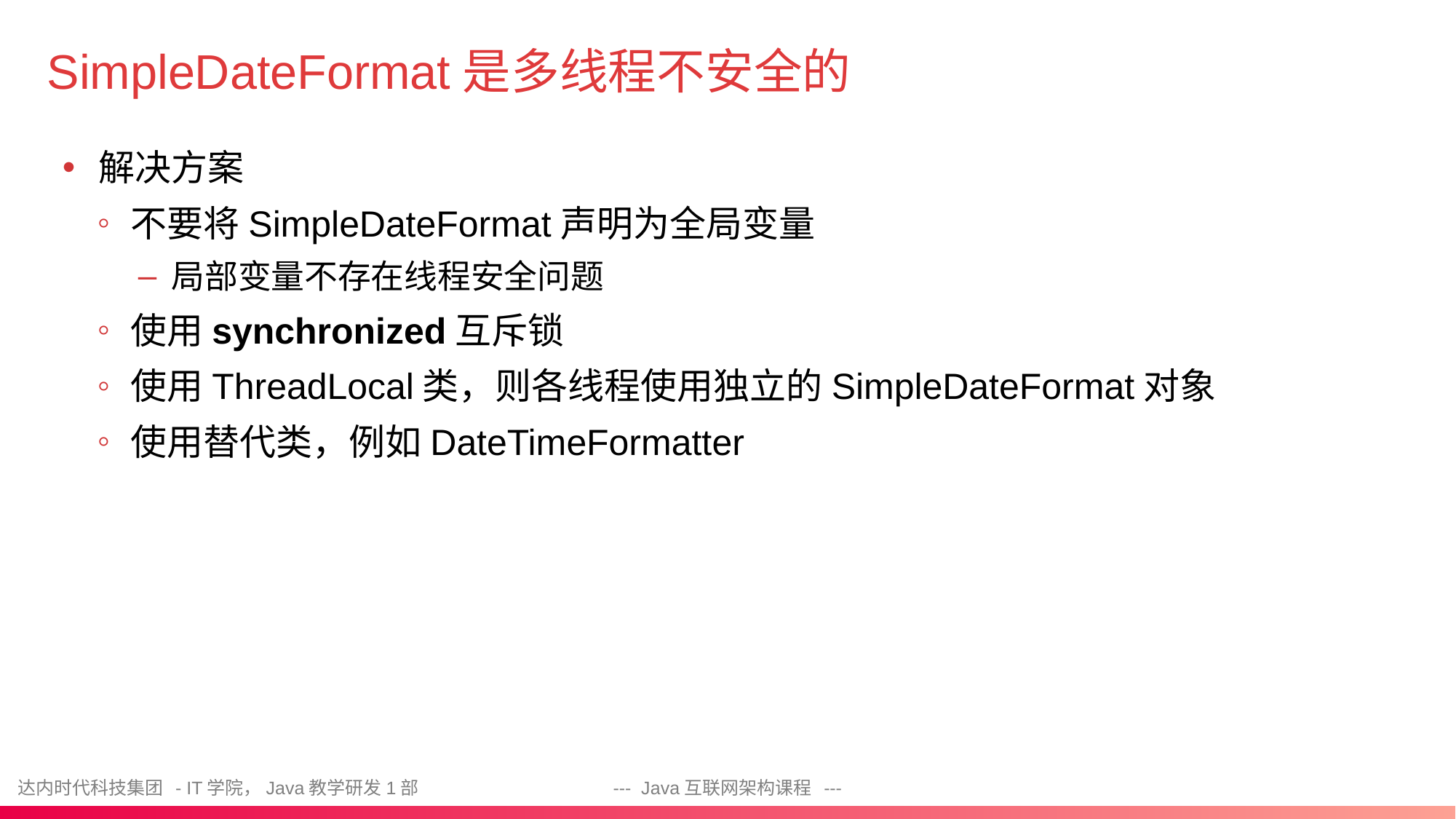

# SimpleDateFormat是多线程不安全的
解决方案
不要将SimpleDateFormat声明为全局变量
局部变量不存在线程安全问题
使用synchronized互斥锁
使用ThreadLocal类，则各线程使用独立的SimpleDateFormat对象
使用替代类，例如DateTimeFormatter